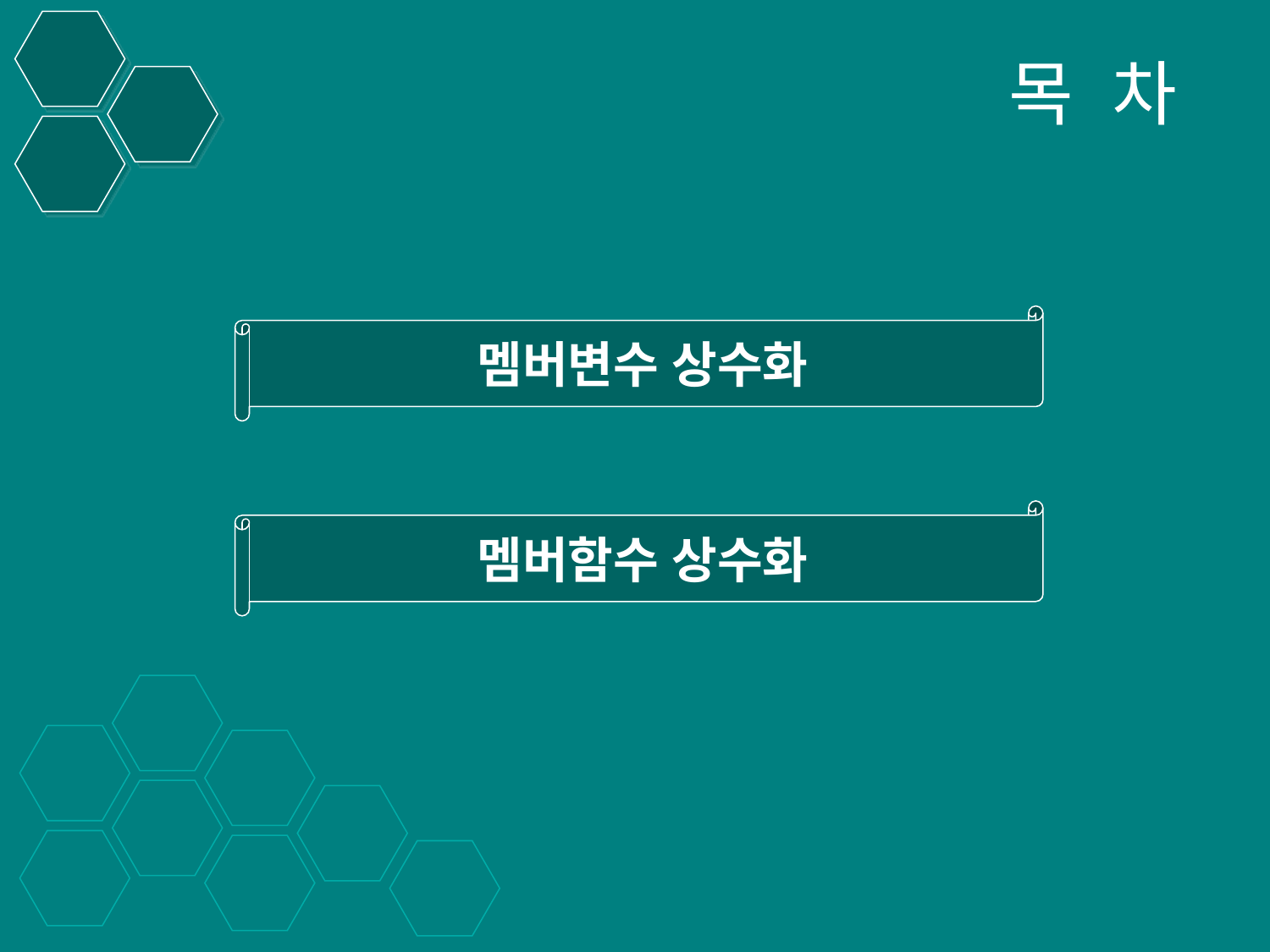

# 목  차
멤버변수 상수화
멤버함수 상수화